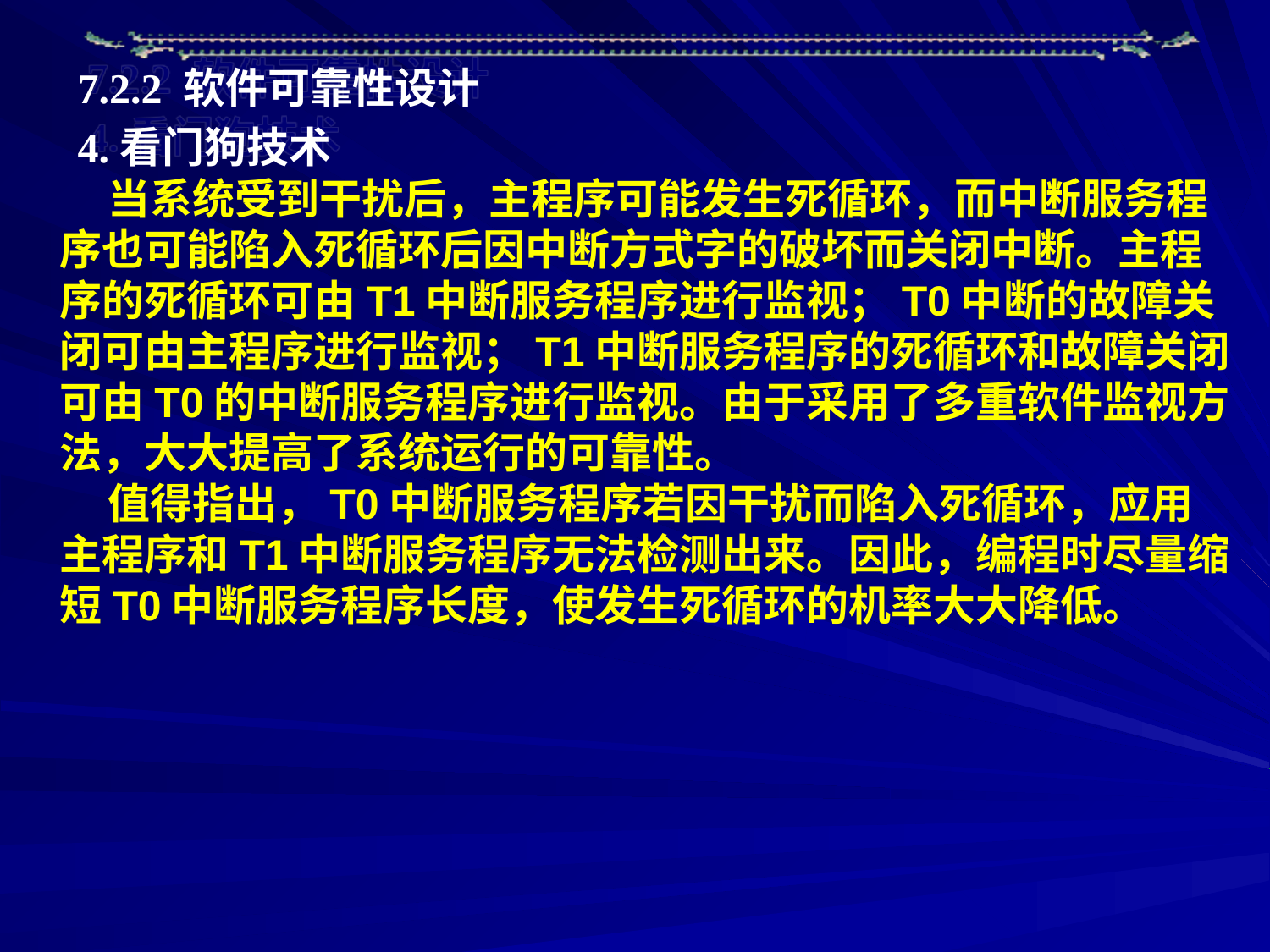

7.2.2 软件可靠性设计
4.看门狗技术
    当系统受到干扰后，主程序可能发生死循环，而中断服务程序也可能陷入死循环后因中断方式字的破坏而关闭中断。主程序的死循环可由T1中断服务程序进行监视；T0中断的故障关闭可由主程序进行监视；T1中断服务程序的死循环和故障关闭可由T0的中断服务程序进行监视。由于采用了多重软件监视方法，大大提高了系统运行的可靠性。
    值得指出，T0中断服务程序若因干扰而陷入死循环，应用主程序和T1中断服务程序无法检测出来。因此，编程时尽量缩短T0中断服务程序长度，使发生死循环的机率大大降低。